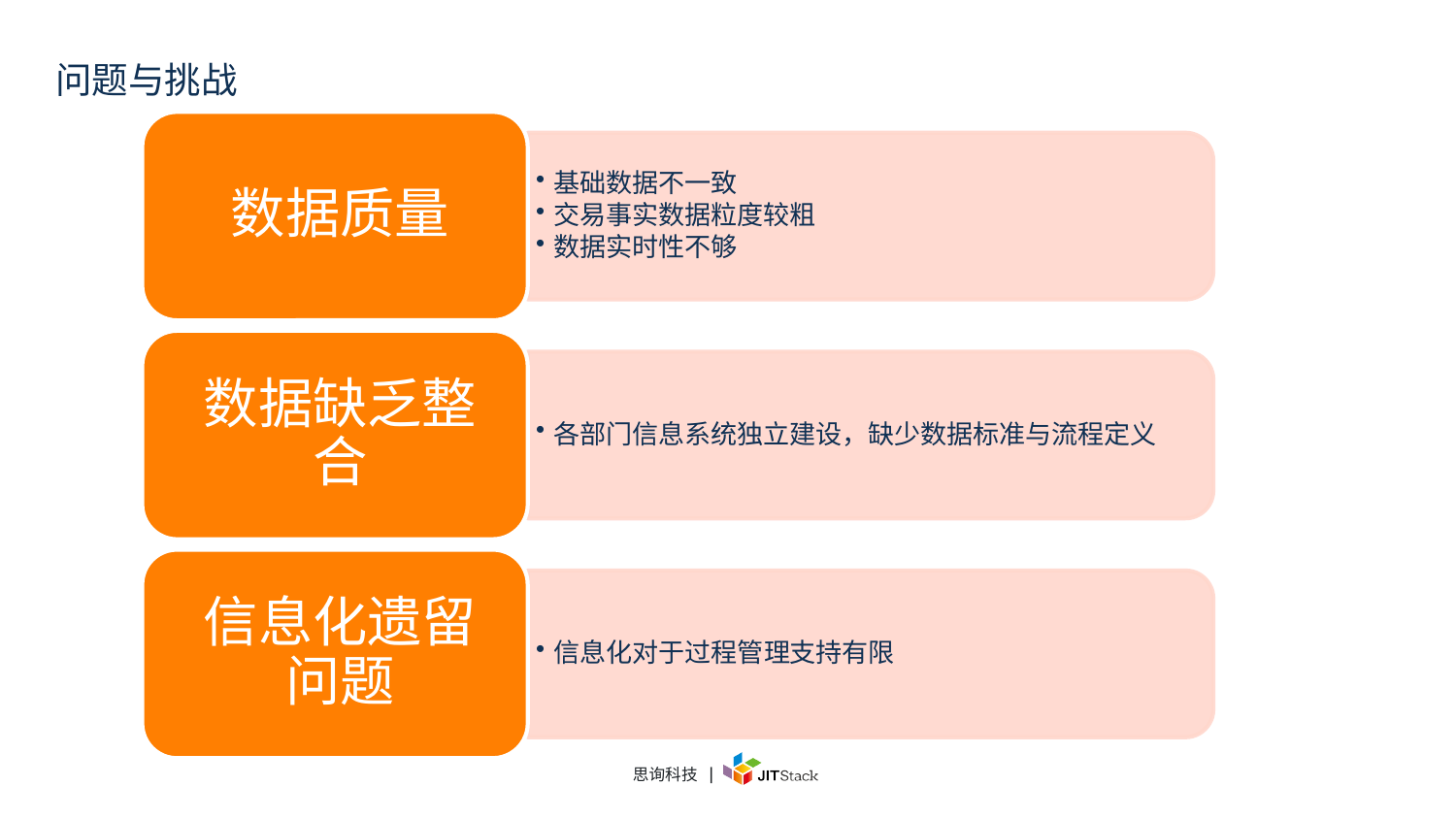

问题与挑战
基础数据不一致
交易事实数据粒度较粗
数据实时性不够
数据质量
各部门信息系统独立建设，缺少数据标准与流程定义
数据缺乏整合
信息化对于过程管理支持有限
信息化遗留问题